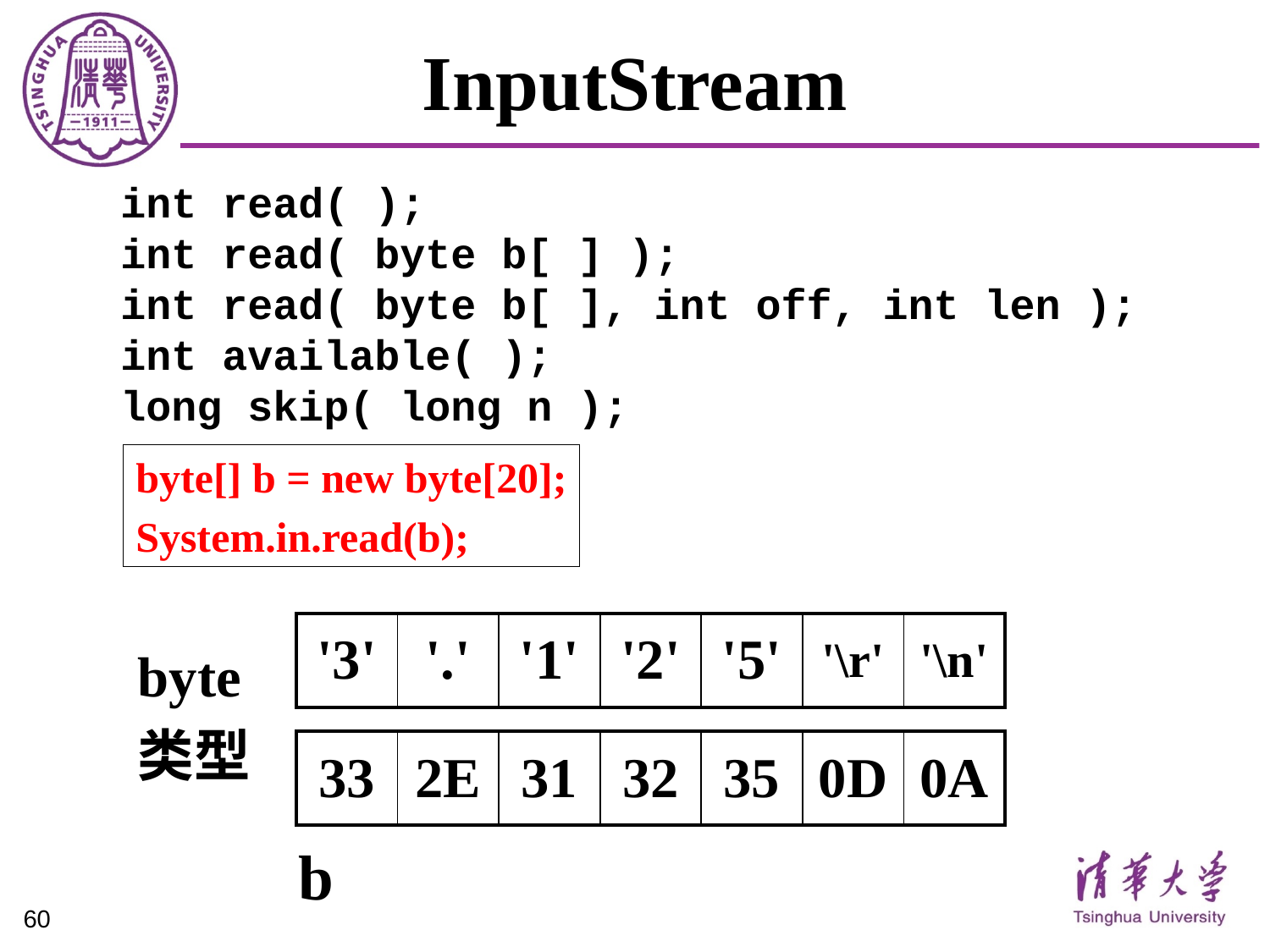

# InputStream
int read( );
int read( byte b[ ] );
int read( byte b[ ], int off, int len );
int available( );
long skip( long n );
byte[] b = new byte[20];
System.in.read(b);
| '3' | '.' | '1' | '2' | '5' | '\r' | '\n' |
| --- | --- | --- | --- | --- | --- | --- |
byte
类型
| 33 | 2E | 31 | 32 | 35 | 0D | 0A |
| --- | --- | --- | --- | --- | --- | --- |
b
60